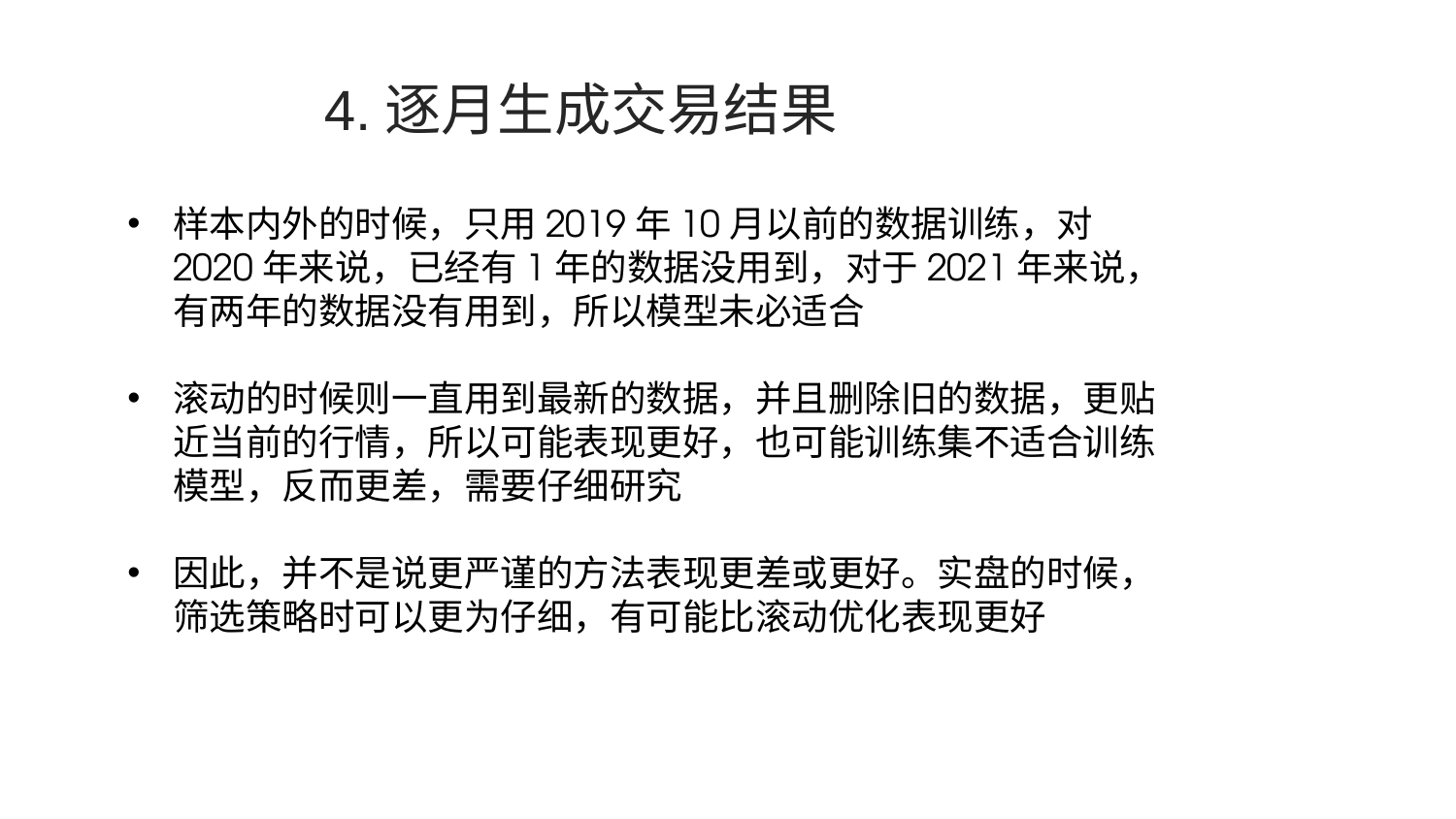

# 4.逐月生成交易结果
样本内外的时候，只用2019年10月以前的数据训练，对2020年来说，已经有1年的数据没用到，对于2021年来说，有两年的数据没有用到，所以模型未必适合

滚动的时候则一直用到最新的数据，并且删除旧的数据，更贴近当前的行情，所以可能表现更好，也可能训练集不适合训练模型，反而更差，需要仔细研究

因此，并不是说更严谨的方法表现更差或更好。实盘的时候，筛选策略时可以更为仔细，有可能比滚动优化表现更好